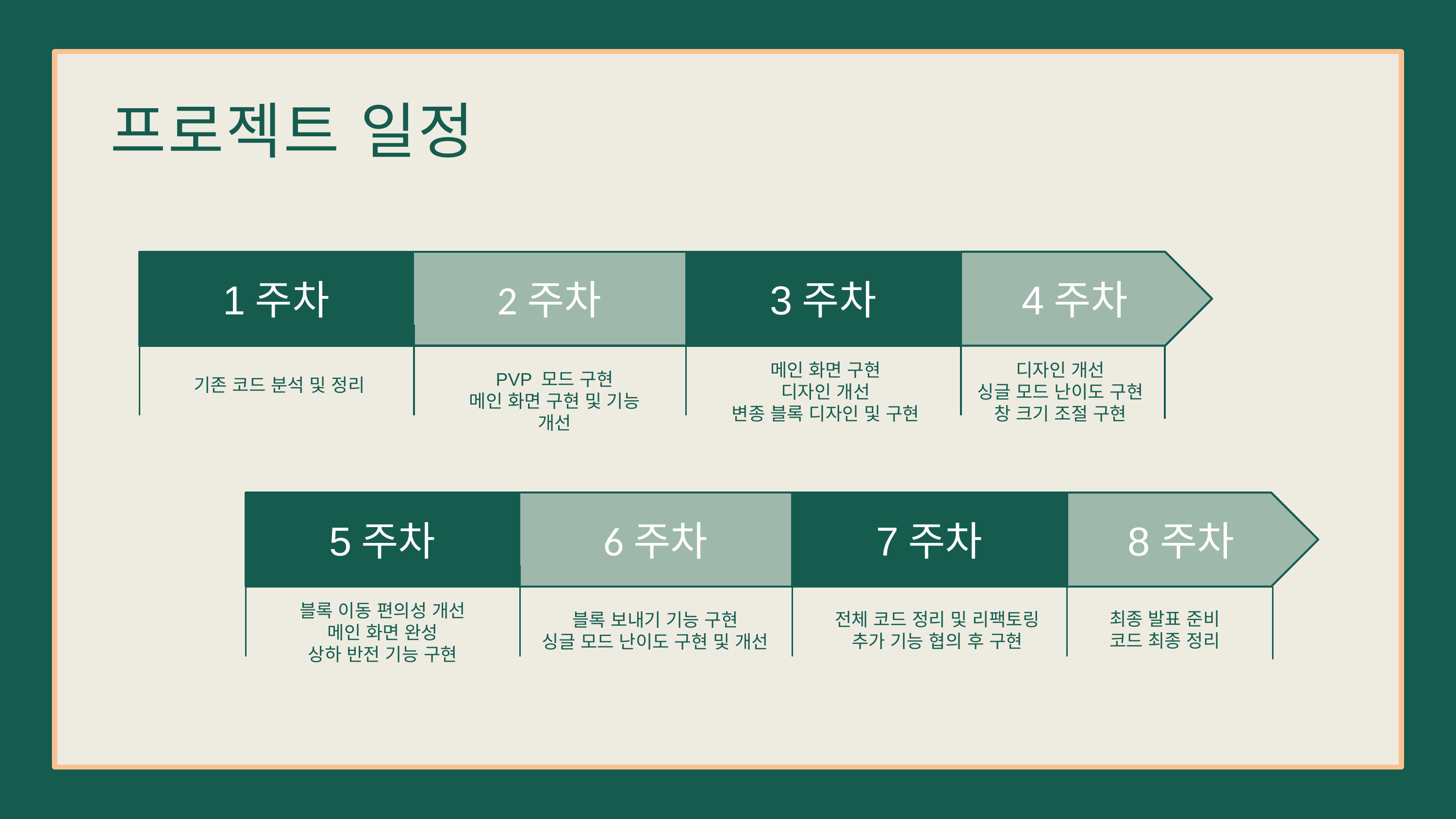

프로젝트 일정
1주차
2주차
3주차
4주차
메인 화면 구현
디자인 개선
변종 블록 디자인 및 구현
디자인 개선
싱글 모드 난이도 구현
창 크기 조절 구현
PVP 모드 구현
메인 화면 구현 및 기능 개선
기존 코드 분석 및 정리
5주차
6주차
7주차
8주차
블록 이동 편의성 개선
메인 화면 완성
상하 반전 기능 구현
최종 발표 준비
코드 최종 정리
전체 코드 정리 및 리팩토링
추가 기능 협의 후 구현
블록 보내기 기능 구현
싱글 모드 난이도 구현 및 개선